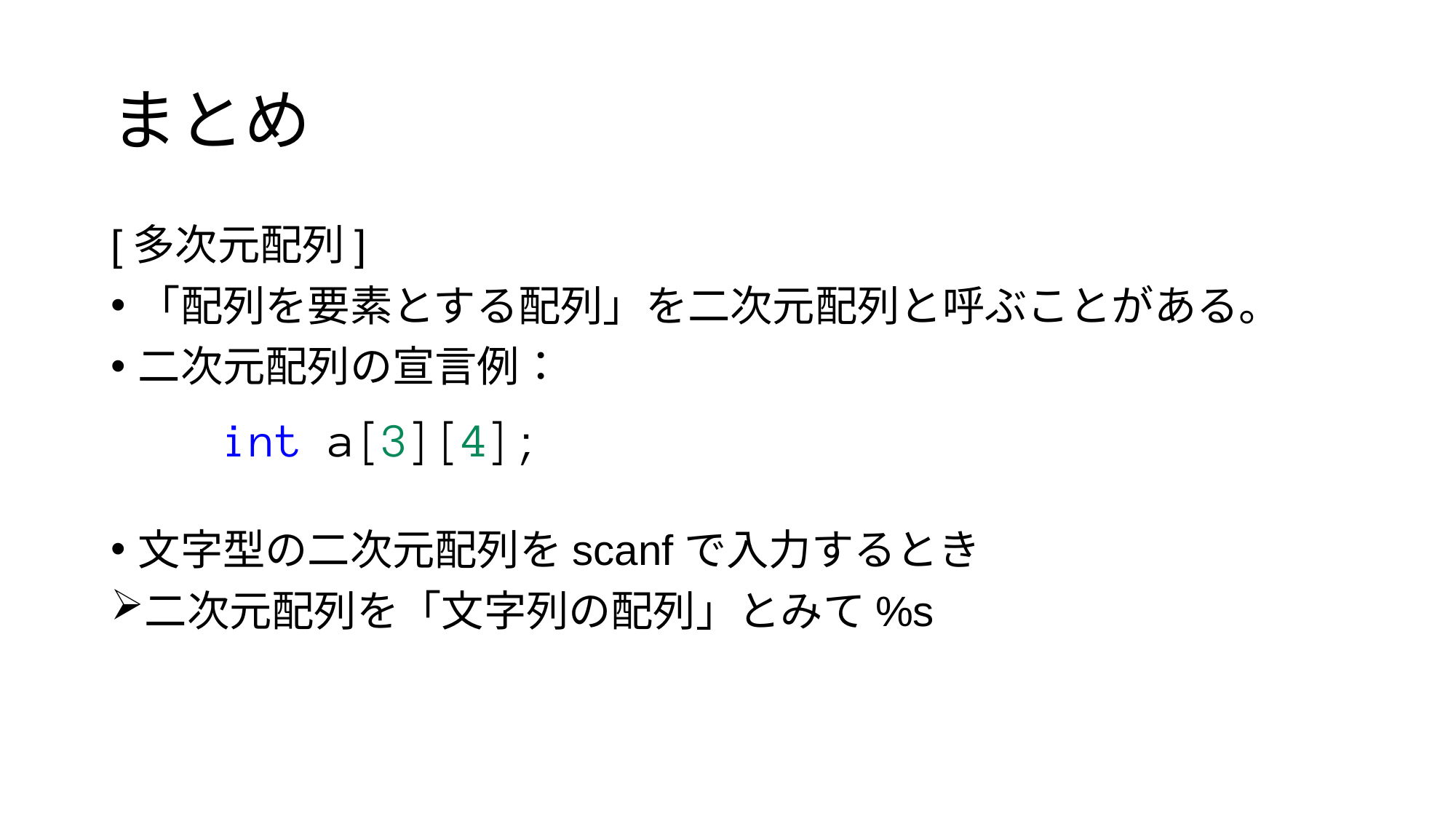

# まとめ
[多次元配列]
「配列を要素とする配列」を二次元配列と呼ぶことがある。
二次元配列の宣言例：

文字型の二次元配列をscanfで入力するとき
二次元配列を「文字列の配列」とみて%s
int a[3][4];